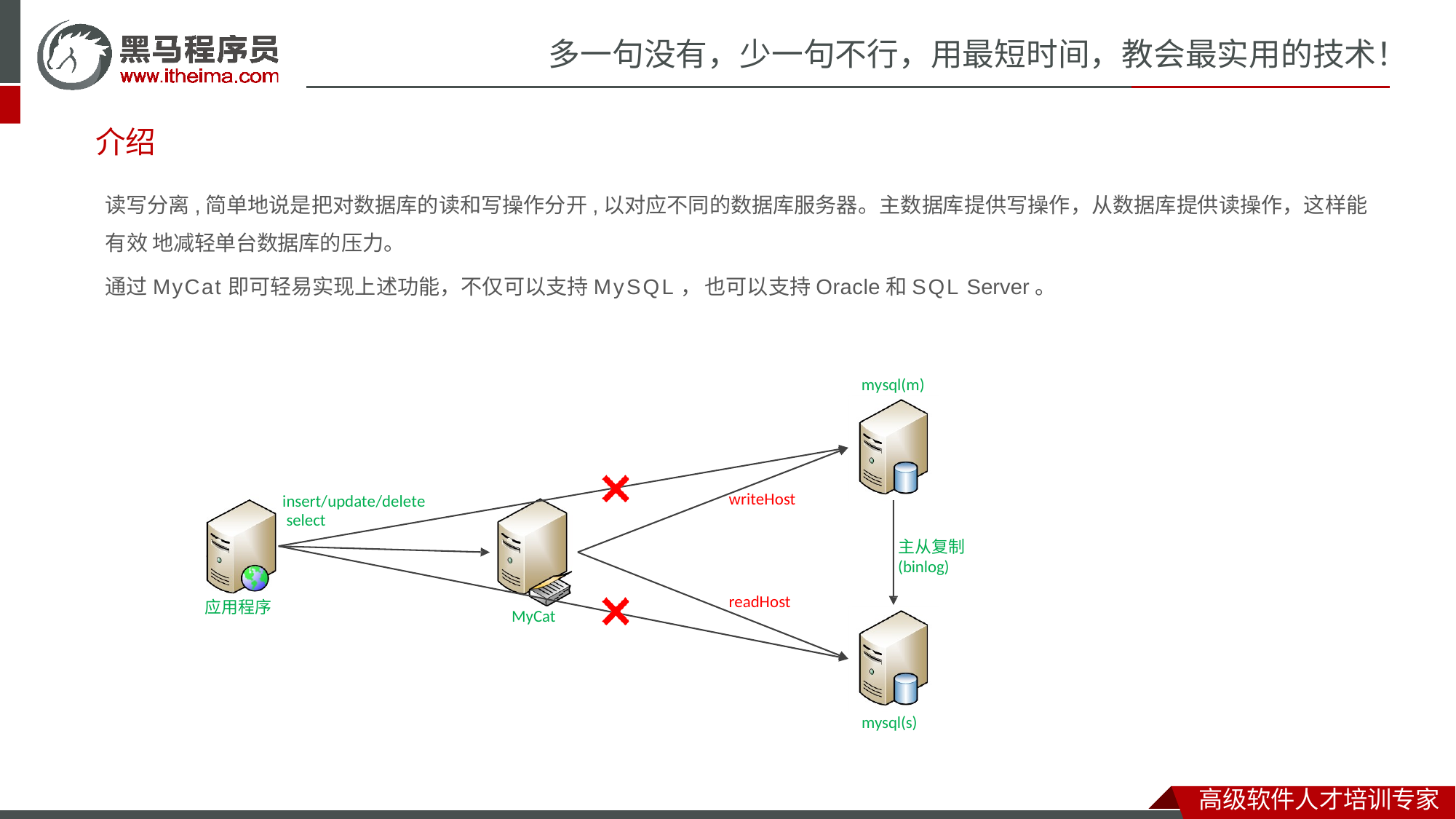

# 多一句没有，少一句不行，用最短时间，教会最实用的技术！

介绍
读写分离,简单地说是把对数据库的读和写操作分开,以对应不同的数据库服务器。主数据库提供写操作，从数据库提供读操作，这样能有效 地减轻单台数据库的压力。
通过MyCat即可轻易实现上述功能，不仅可以支持MySQL，也可以支持Oracle和SQL Server。
mysql(m)

writeHost
insert/update/delete  select

主从复制(binlog)

readHost
应用程序

MyCat

mysql(s)
高级软件人才培训专家